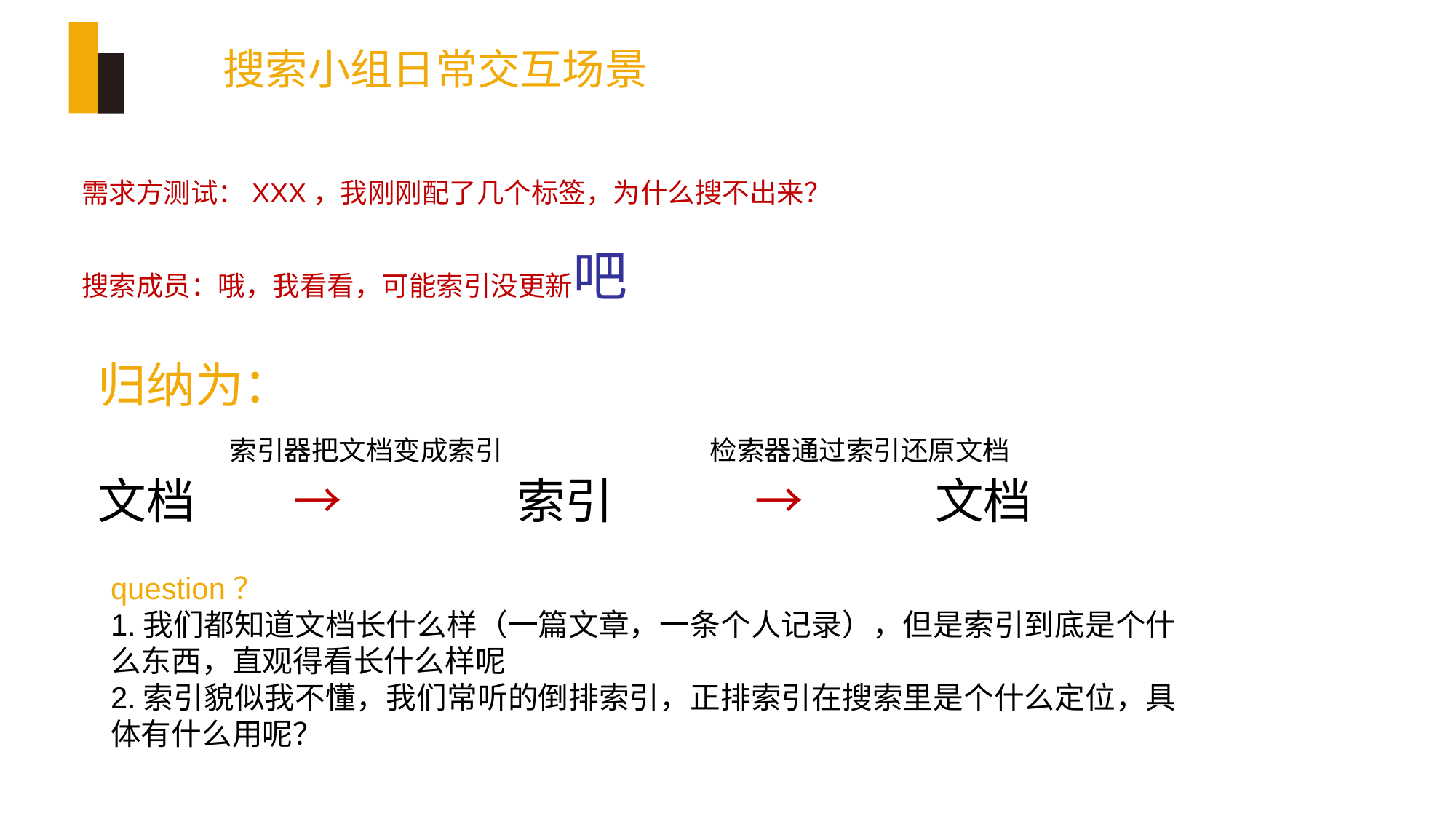

搜索小组日常交互场景

需求方测试：XXX，我刚刚配了几个标签，为什么搜不出来？

搜索成员：哦，我看看，可能索引没更新吧
归纳为：
	 索引器把文档变成索引                   检索器通过索引还原文档
文档         →                索引             →            文档
question？
1.我们都知道文档长什么样（一篇文章，一条个人记录），但是索引到底是个什么东西，直观得看长什么样呢
2.索引貌似我不懂，我们常听的倒排索引，正排索引在搜索里是个什么定位，具体有什么用呢？